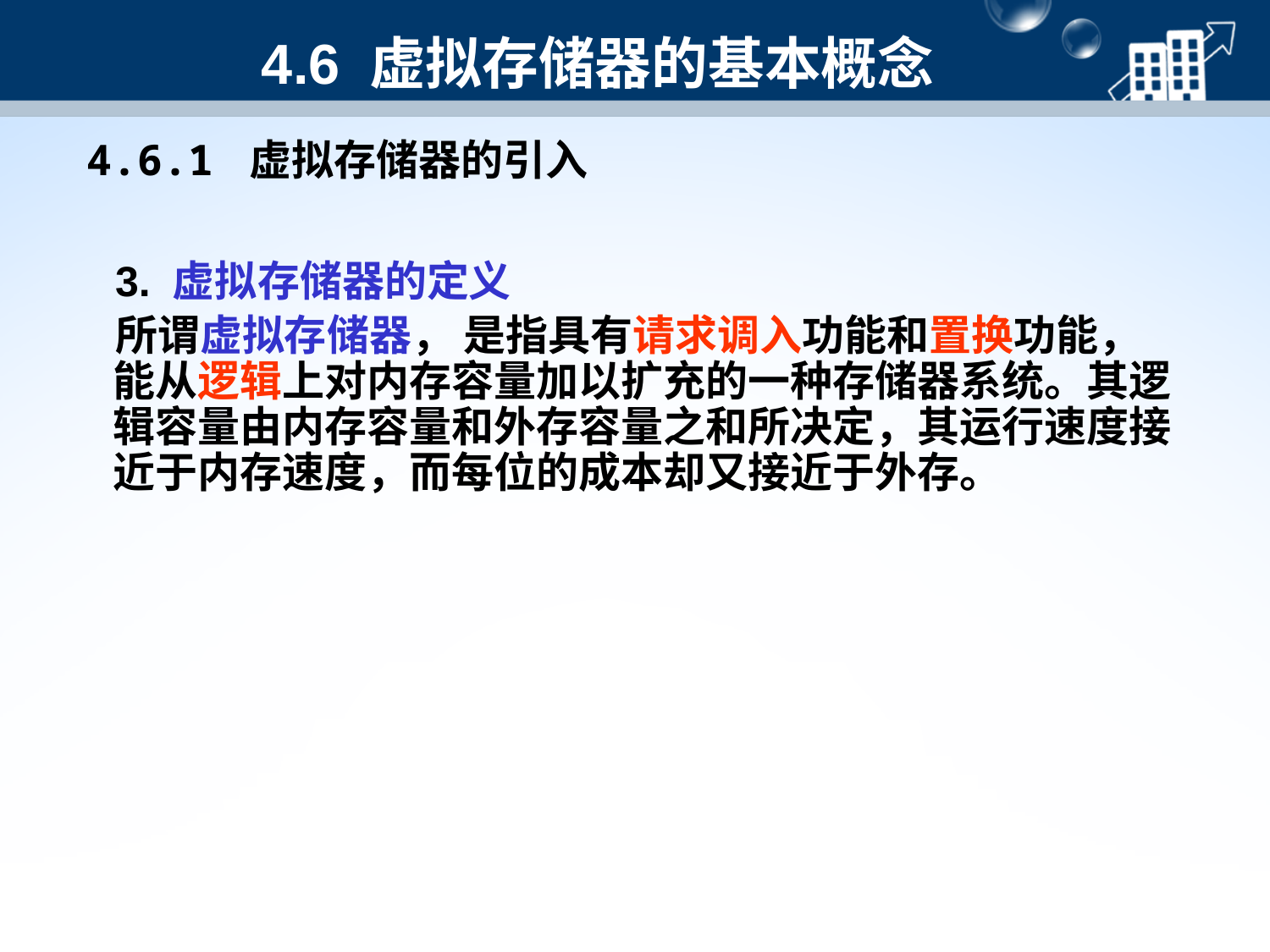

4.6 虚拟存储器的基本概念
# 4.6.1 虚拟存储器的引入
3. 虚拟存储器的定义
所谓虚拟存储器， 是指具有请求调入功能和置换功能， 能从逻辑上对内存容量加以扩充的一种存储器系统。其逻辑容量由内存容量和外存容量之和所决定，其运行速度接近于内存速度，而每位的成本却又接近于外存。